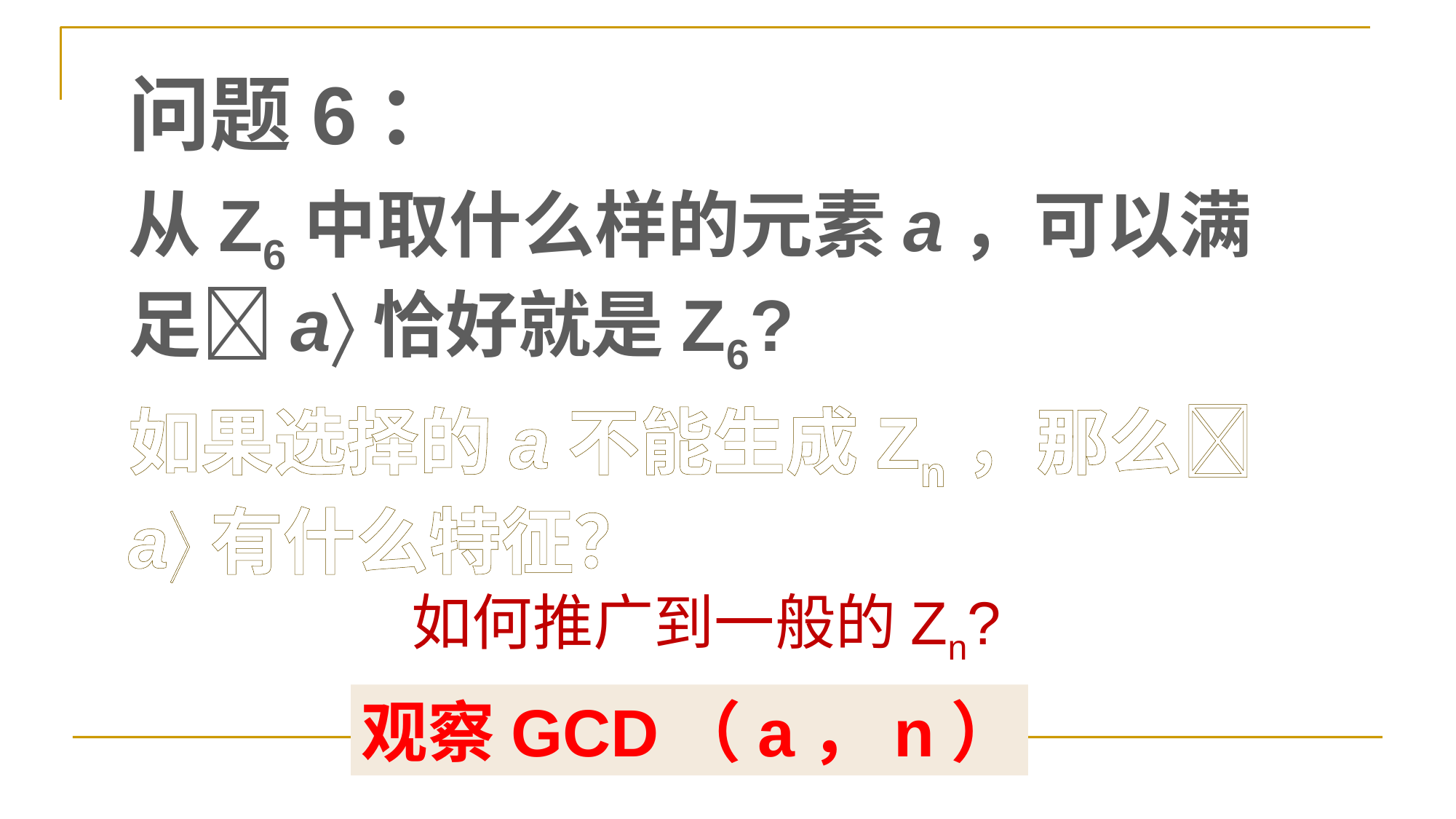

问题6：
从Z6中取什么样的元素a，可以满足〈a〉恰好就是Z6?
如果选择的a不能生成Zn，那么〈a〉有什么特征？

如何推广到一般的Zn?
观察GCD（a，n）